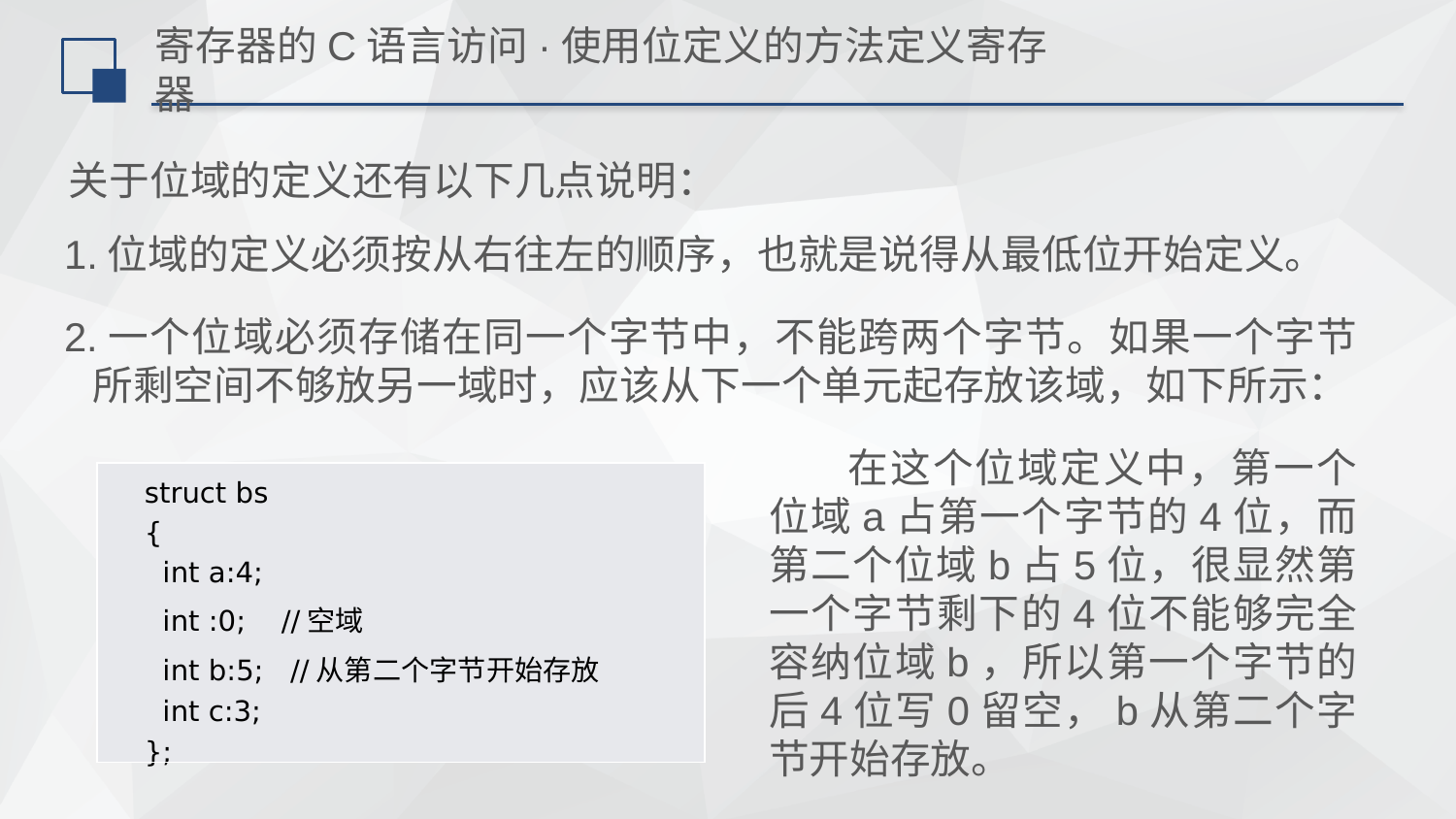

# 寄存器的C语言访问·使用位定义的方法定义寄存器
关于位域的定义还有以下几点说明：
1.位域的定义必须按从右往左的顺序，也就是说得从最低位开始定义。
2.一个位域必须存储在同一个字节中，不能跨两个字节。如果一个字节所剩空间不够放另一域时，应该从下一个单元起存放该域，如下所示：
      在这个位域定义中，第一个位域a占第一个字节的4位，而第二个位域b占5位，很显然第一个字节剩下的4位不能够完全容纳位域b，所以第一个字节的后4位写0留空，b从第二个字节开始存放。
| struct bs { int a:4; int :0; //空域 int b:5; //从第二个字节开始存放 int c:3; }; |
| --- |